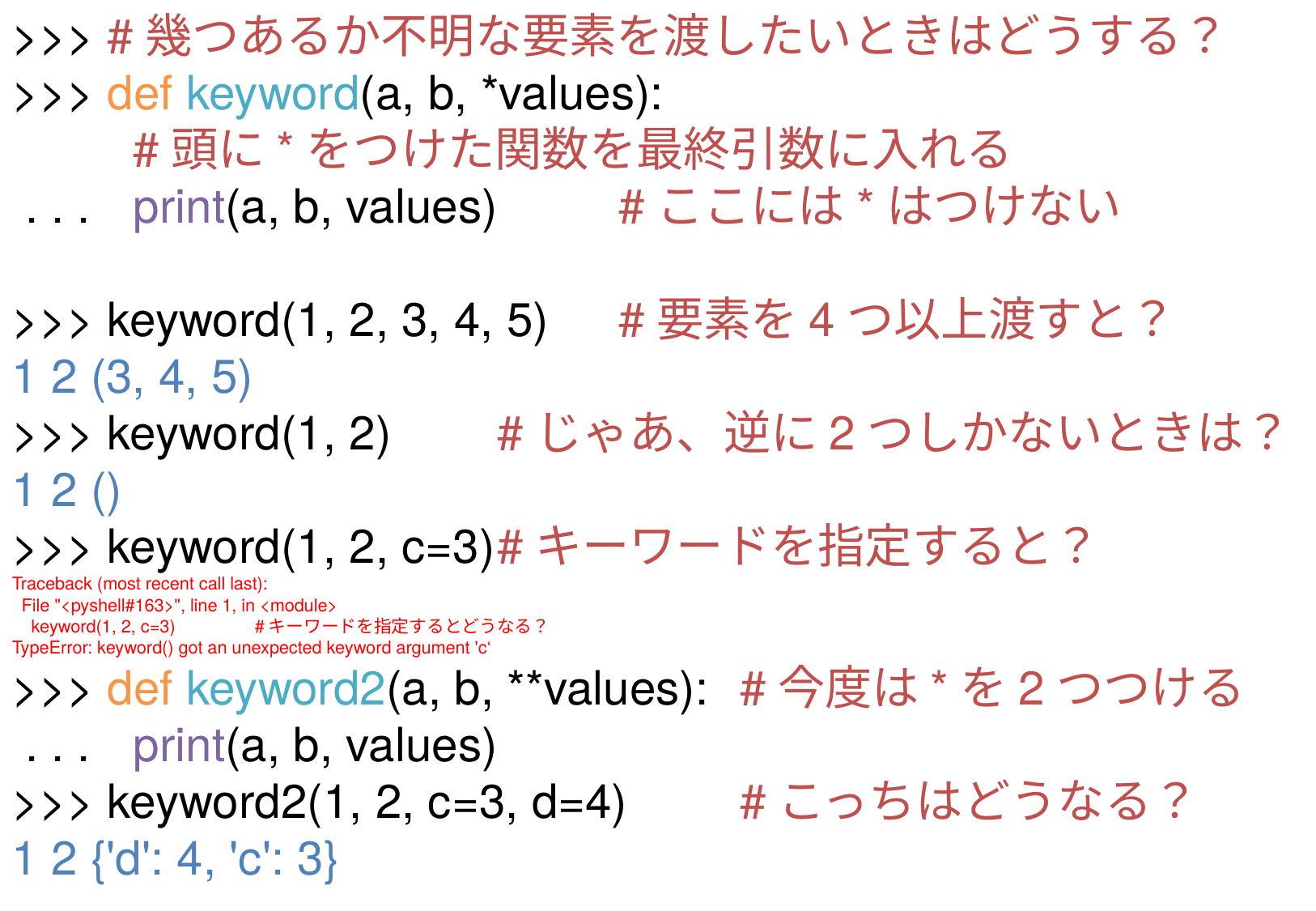

>>> #幾つあるか不明な要素を渡したいときはどうする？
>>> def keyword(a, b, *values):
	#頭に*をつけた関数を最終引数に入れる
 . . . 	print(a, b, values)	#ここには*はつけない

>>> keyword(1, 2, 3, 4, 5)	#要素を4つ以上渡すと？
1 2 (3, 4, 5)
>>> keyword(1, 2)	#じゃあ、逆に2つしかないときは？
1 2 ()
>>> keyword(1, 2, c=3)	#キーワードを指定すると？
Traceback (most recent call last):
  File "<pyshell#163>", line 1, in <module>
    keyword(1, 2, c=3)	#キーワードを指定するとどうなる？
TypeError: keyword() got an unexpected keyword argument 'c‘
>>> def keyword2(a, b, **values):	#今度は*を2つつける
 . . . 	print(a, b, values)
>>> keyword2(1, 2, c=3, d=4)	#こっちはどうなる？
1 2 {'d': 4, 'c': 3}